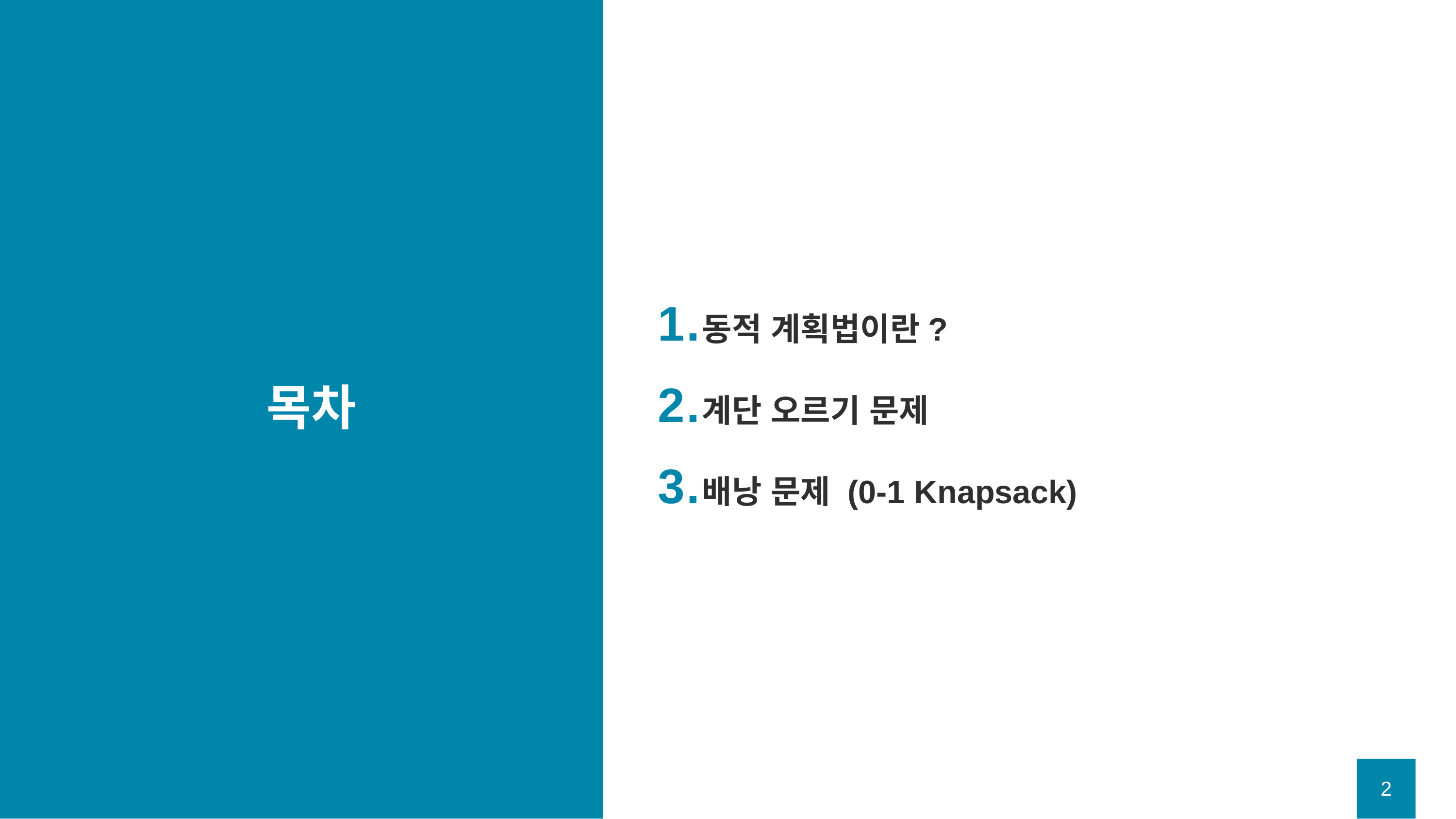

동적 계획법이란?
계단 오르기 문제
배낭 문제 (0-1 Knapsack)
# 목차
2